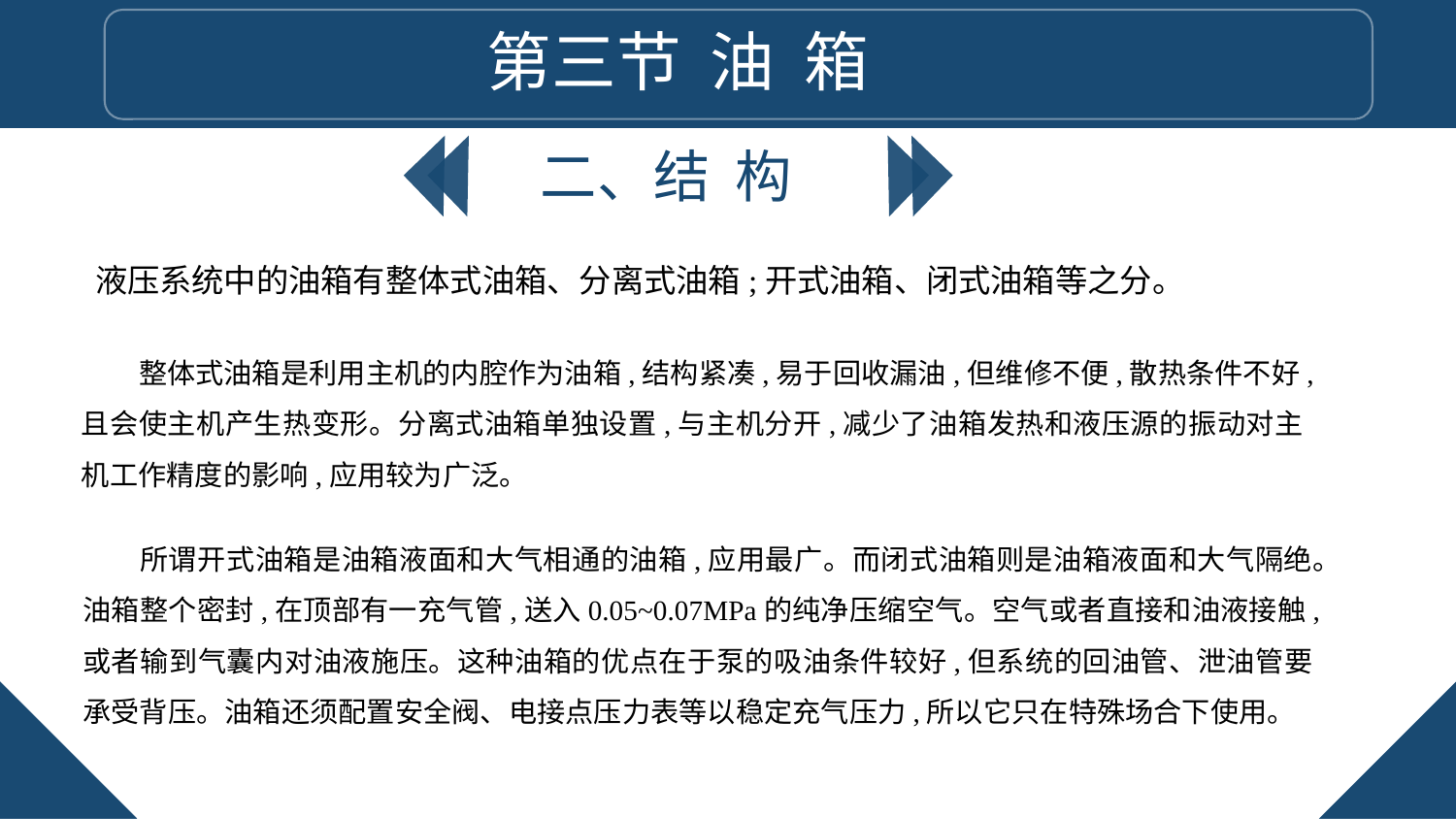

第三节  油  箱
二、结  构

液压系统中的油箱有整体式油箱、分离式油箱;开式油箱、闭式油箱等之分。
整体式油箱是利用主机的内腔作为油箱,结构紧凑,易于回收漏油,但维修不便,散热条件不好,且会使主机产生热变形。分离式油箱单独设置,与主机分开,减少了油箱发热和液压源的振动对主机工作精度的影响,应用较为广泛。
所谓开式油箱是油箱液面和大气相通的油箱,应用最广。而闭式油箱则是油箱液面和大气隔绝。油箱整个密封,在顶部有一充气管,送入0.05~0.07MPa的纯净压缩空气。空气或者直接和油液接触,或者输到气囊内对油液施压。这种油箱的优点在于泵的吸油条件较好,但系统的回油管、泄油管要承受背压。油箱还须配置安全阀、电接点压力表等以稳定充气压力,所以它只在特殊场合下使用。